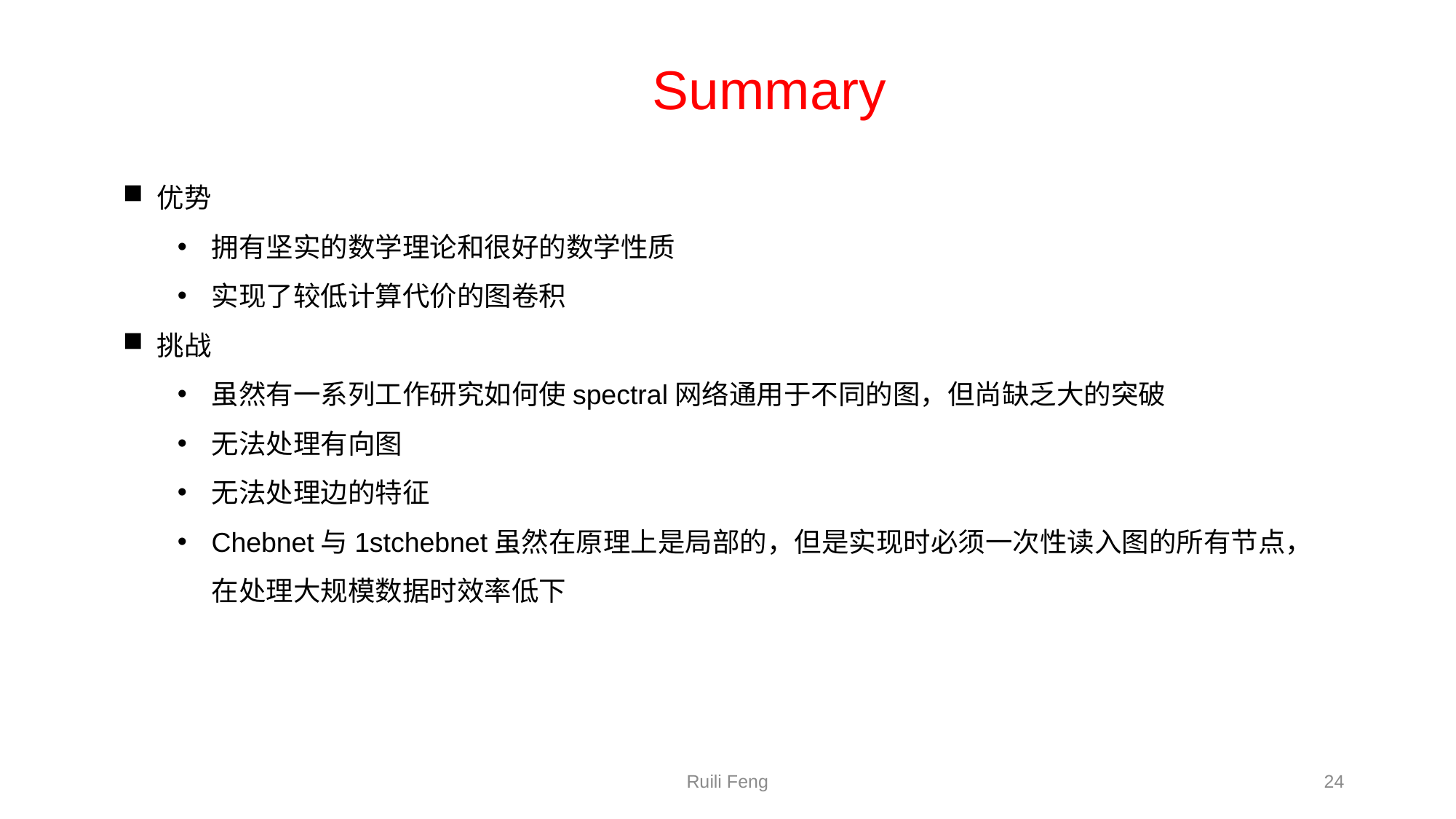

Summary
优势
拥有坚实的数学理论和很好的数学性质
实现了较低计算代价的图卷积
挑战
虽然有一系列工作研究如何使spectral网络通用于不同的图，但尚缺乏大的突破
无法处理有向图
无法处理边的特征
Chebnet与1stchebnet虽然在原理上是局部的，但是实现时必须一次性读入图的所有节点，在处理大规模数据时效率低下

Ruili Feng
24